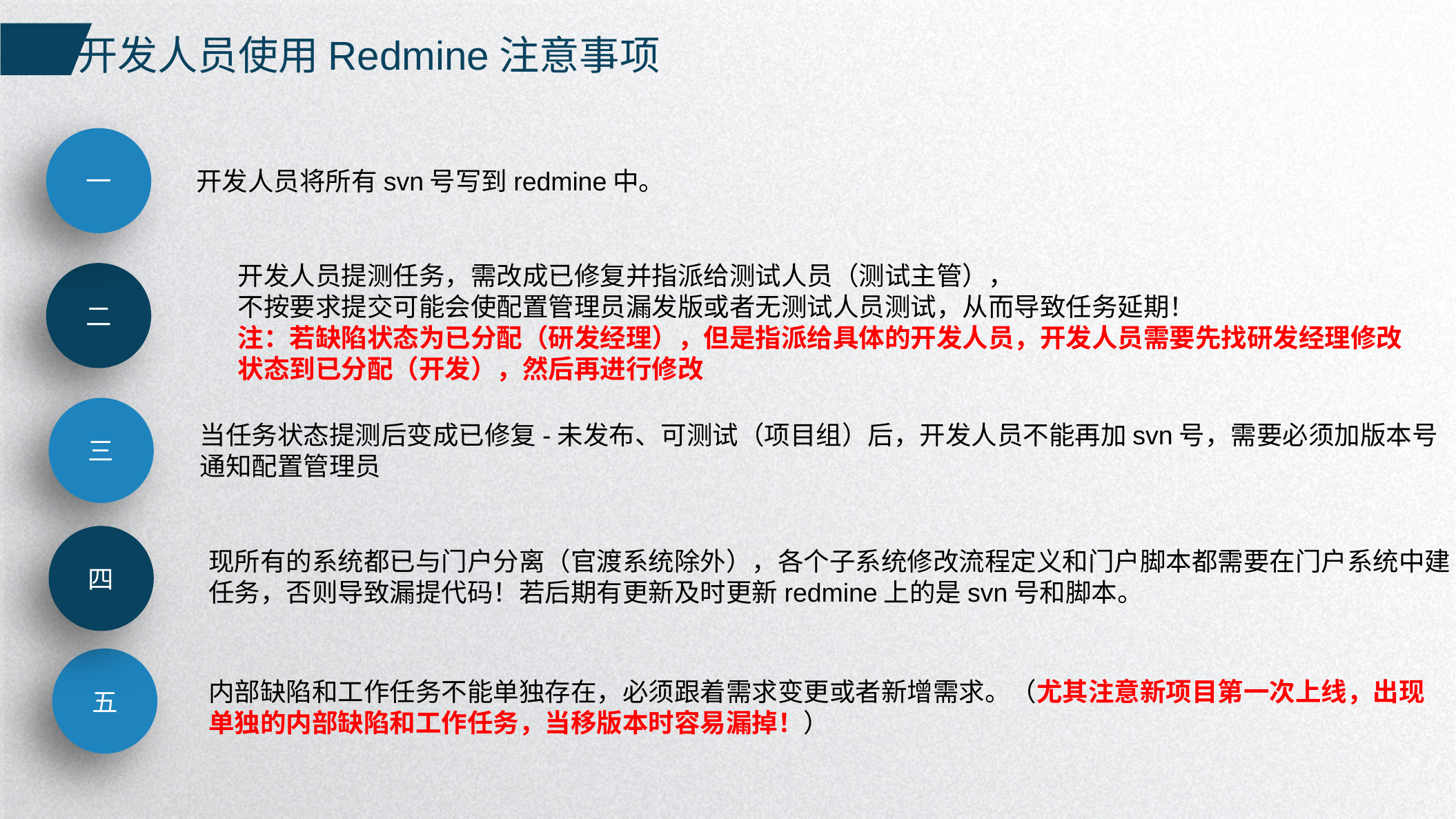

开发人员使用Redmine注意事项
一
开发人员将所有svn号写到redmine中。
开发人员提测任务，需改成已修复并指派给测试人员（测试主管），
不按要求提交可能会使配置管理员漏发版或者无测试人员测试，从而导致任务延期！
注：若缺陷状态为已分配（研发经理），但是指派给具体的开发人员，开发人员需要先找研发经理修改
状态到已分配（开发），然后再进行修改
二
三
当任务状态提测后变成已修复-未发布、可测试（项目组）后，开发人员不能再加svn号，需要必须加版本号
通知配置管理员
四
现所有的系统都已与门户分离（官渡系统除外），各个子系统修改流程定义和门户脚本都需要在门户系统中建
任务，否则导致漏提代码！若后期有更新及时更新redmine上的是svn号和脚本。
五
内部缺陷和工作任务不能单独存在，必须跟着需求变更或者新增需求。（尤其注意新项目第一次上线，出现
单独的内部缺陷和工作任务，当移版本时容易漏掉！）